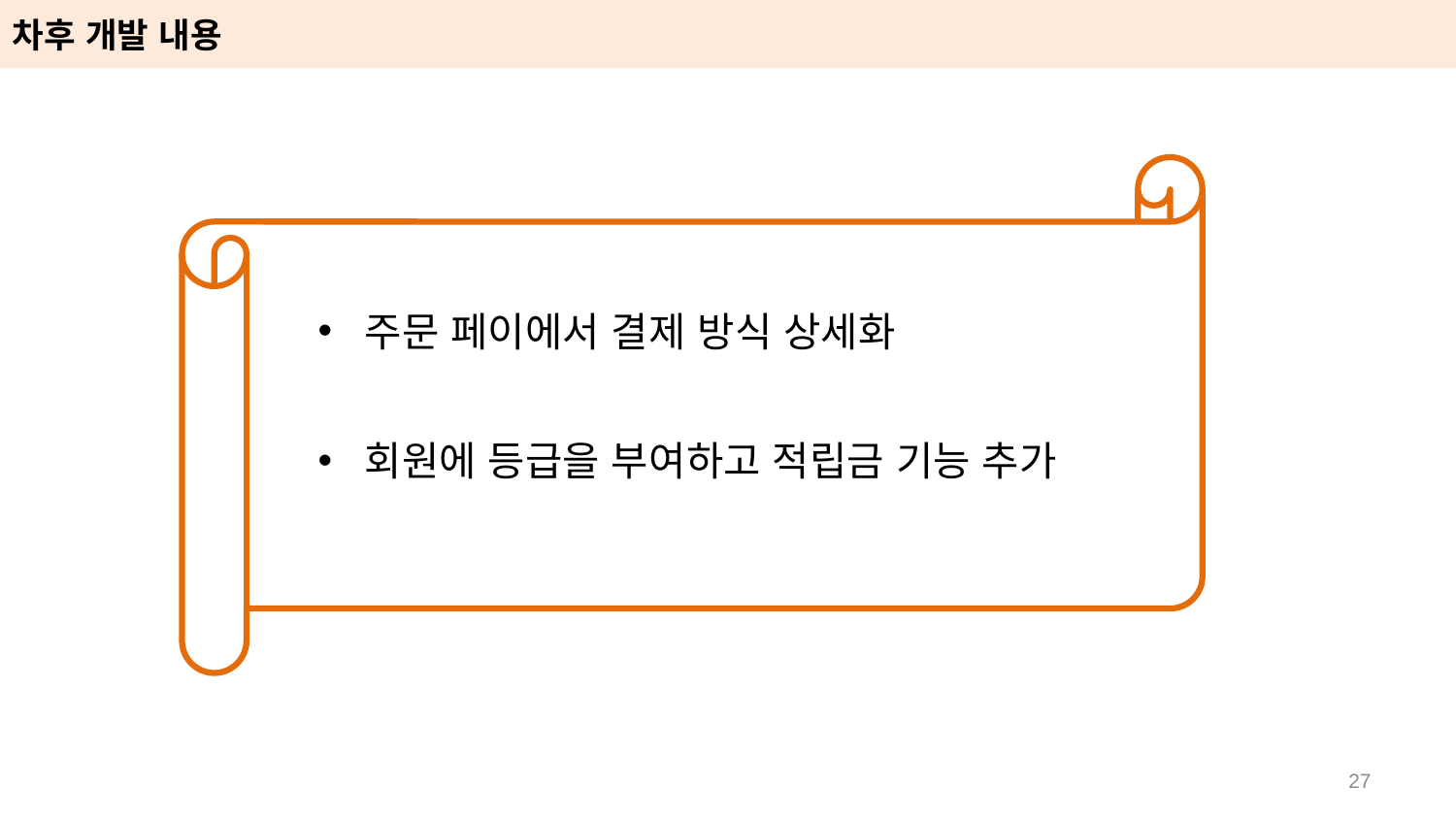

차후 개발 내용
기준선(좌)
기준선(우)

기준선(상)

주문 페이에서 결제 방식 상세화
회원에 등급을 부여하고 적립금 기능 추가
기준선(하)
27